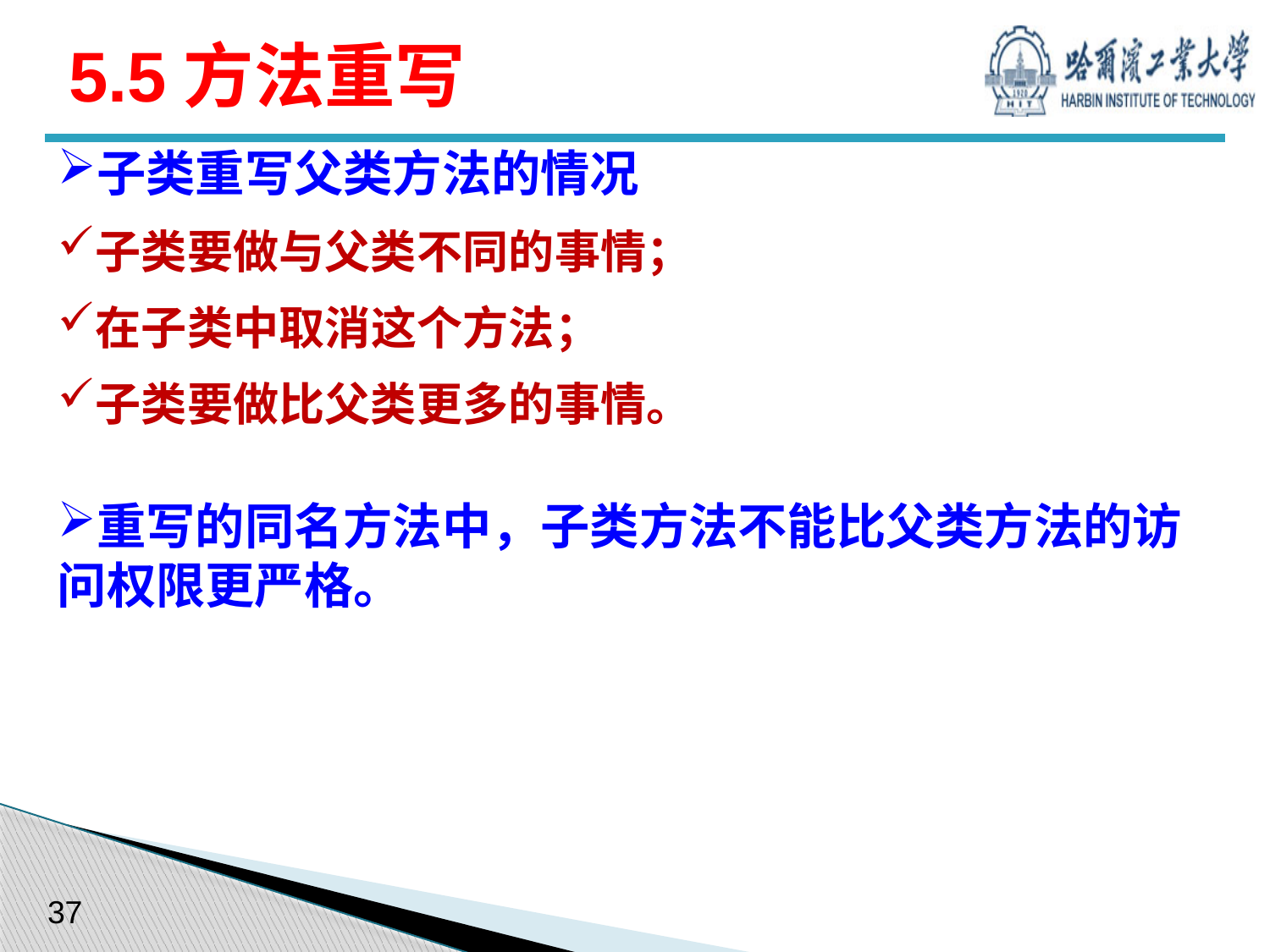

# 5.5方法重写
子类重写父类方法的情况
子类要做与父类不同的事情；
在子类中取消这个方法；
子类要做比父类更多的事情。

重写的同名方法中，子类方法不能比父类方法的访问权限更严格。